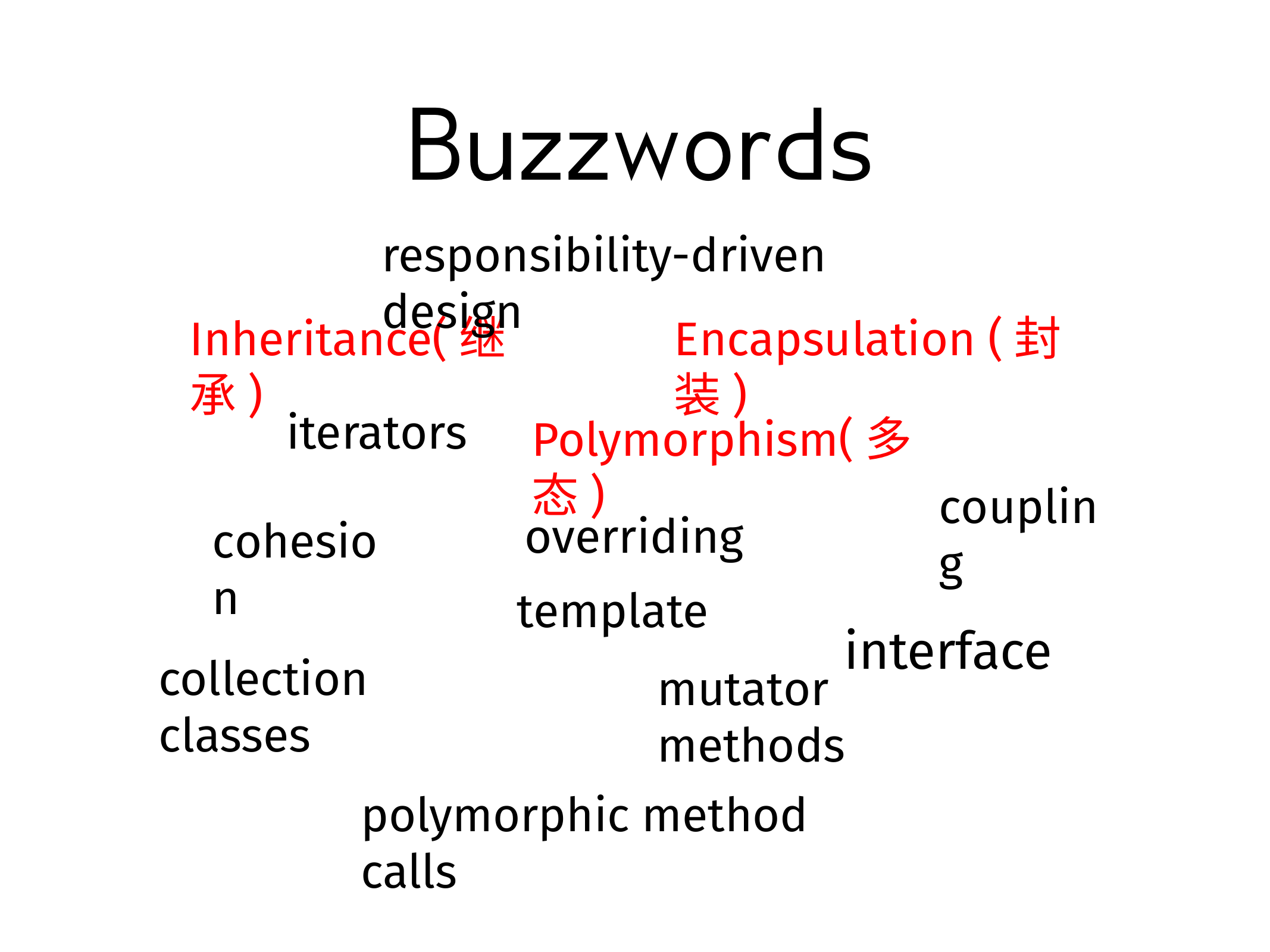

# Buzzwords
responsibility-driven design
Inheritance(继承)
Encapsulation (封装)
iterators
Polymorphism(多态)
coupling
interface
overriding
cohesion
template
collection classes
mutator methods
polymorphic method calls